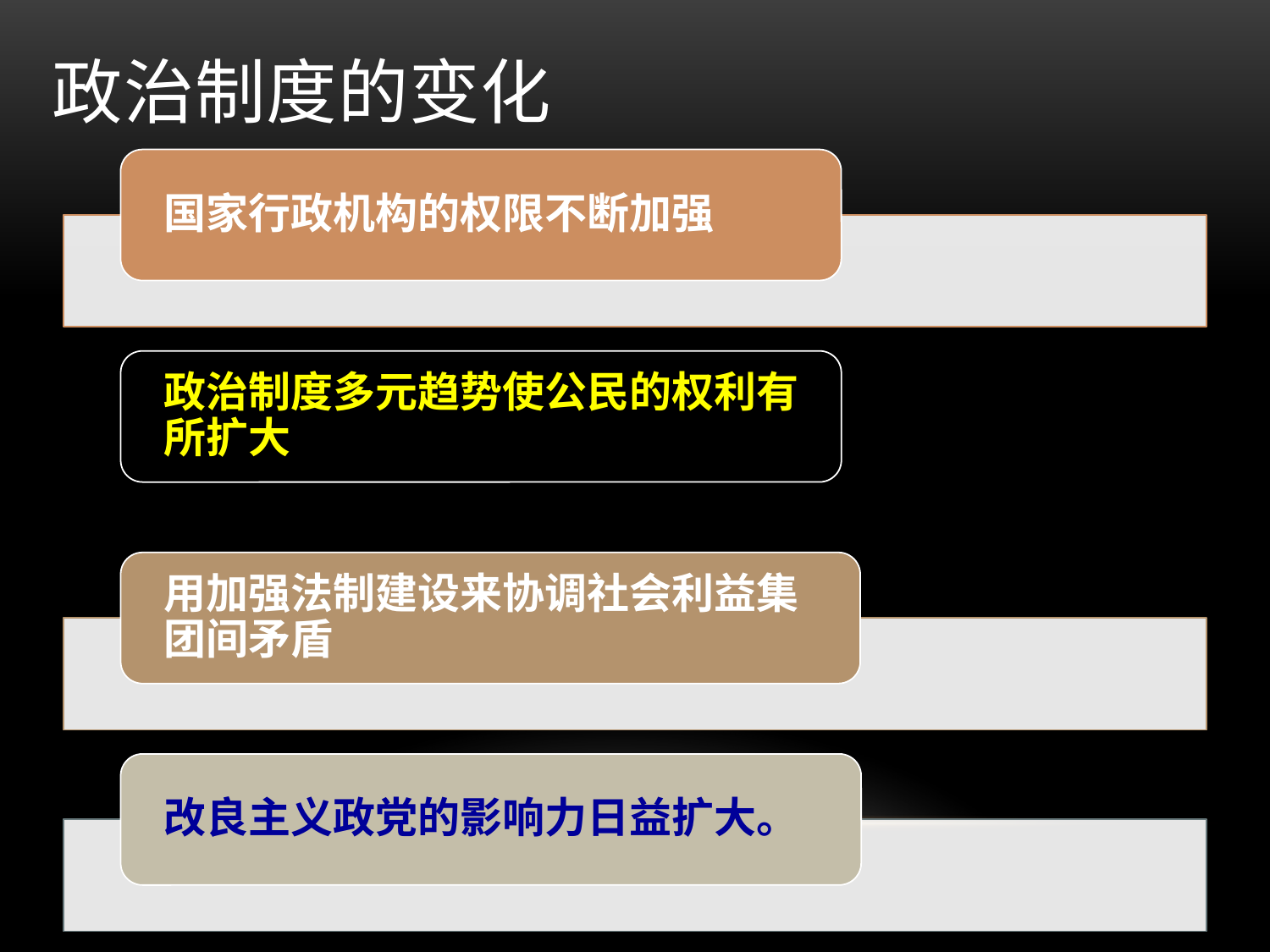

政治制度的变化
国家行政机构的权限不断加强
政治制度多元趋势使公民的权利有所扩大
用加强法制建设来协调社会利益集团间矛盾
改良主义政党的影响力日益扩大。